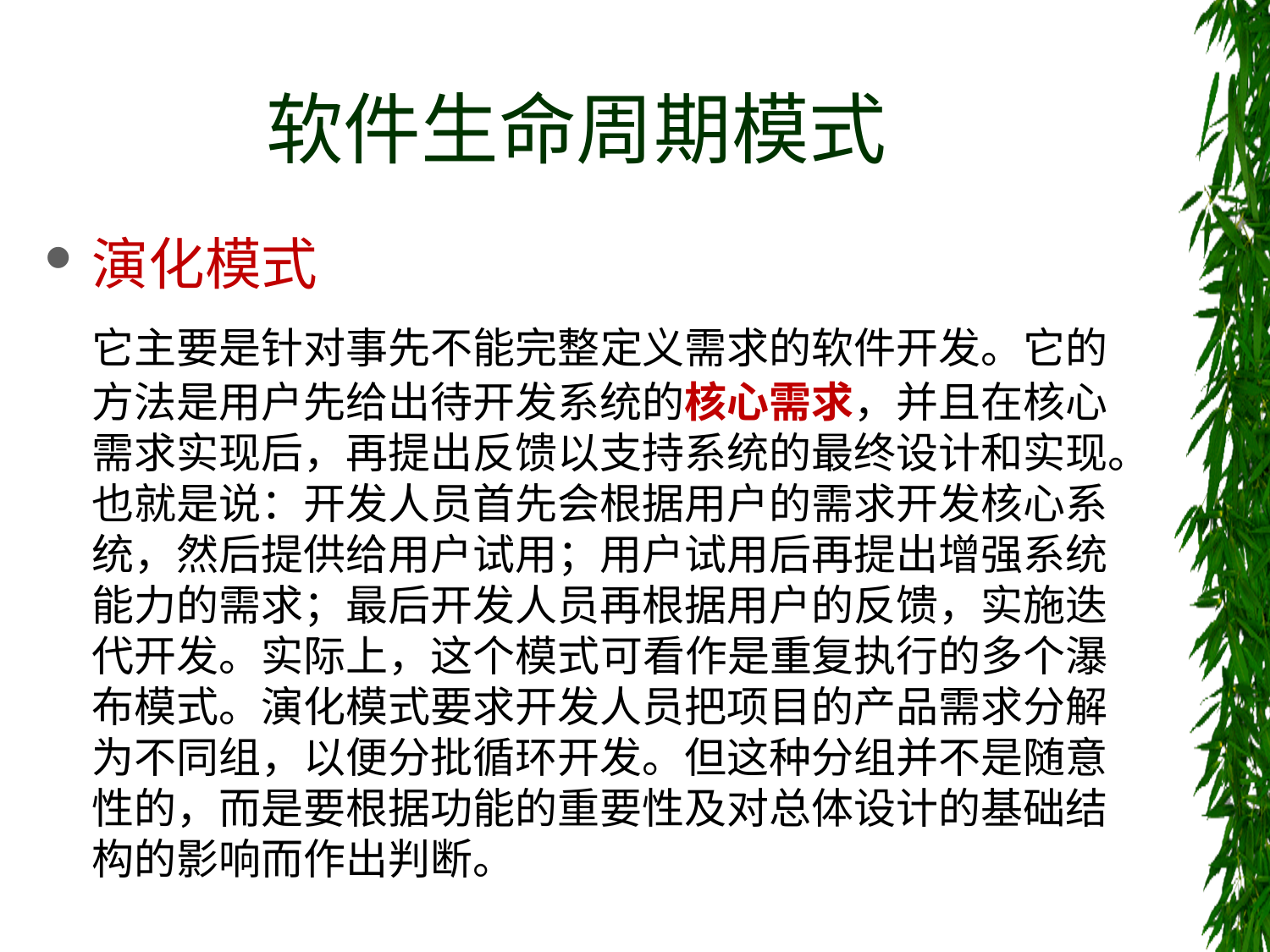

# 软件生命周期模式
演化模式
	它主要是针对事先不能完整定义需求的软件开发。它的方法是用户先给出待开发系统的核心需求，并且在核心需求实现后，再提出反馈以支持系统的最终设计和实现。也就是说：开发人员首先会根据用户的需求开发核心系统，然后提供给用户试用；用户试用后再提出增强系统能力的需求；最后开发人员再根据用户的反馈，实施迭代开发。实际上，这个模式可看作是重复执行的多个瀑布模式。演化模式要求开发人员把项目的产品需求分解为不同组，以便分批循环开发。但这种分组并不是随意性的，而是要根据功能的重要性及对总体设计的基础结构的影响而作出判断。